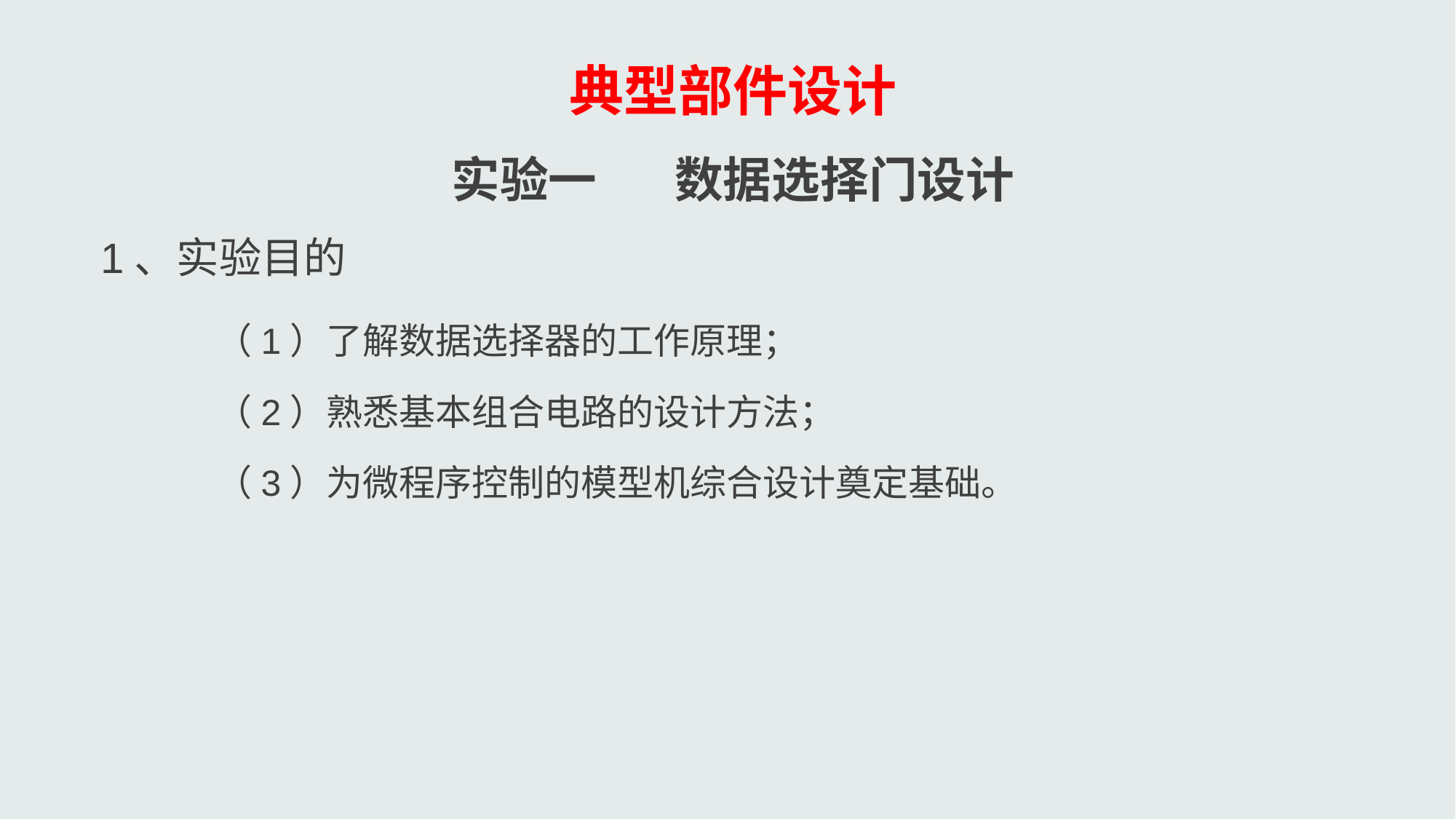

典型部件设计
实验一       数据选择门设计
1、实验目的
             （1）了解数据选择器的工作原理；
             （2）熟悉基本组合电路的设计方法；
             （3）为微程序控制的模型机综合设计奠定基础。